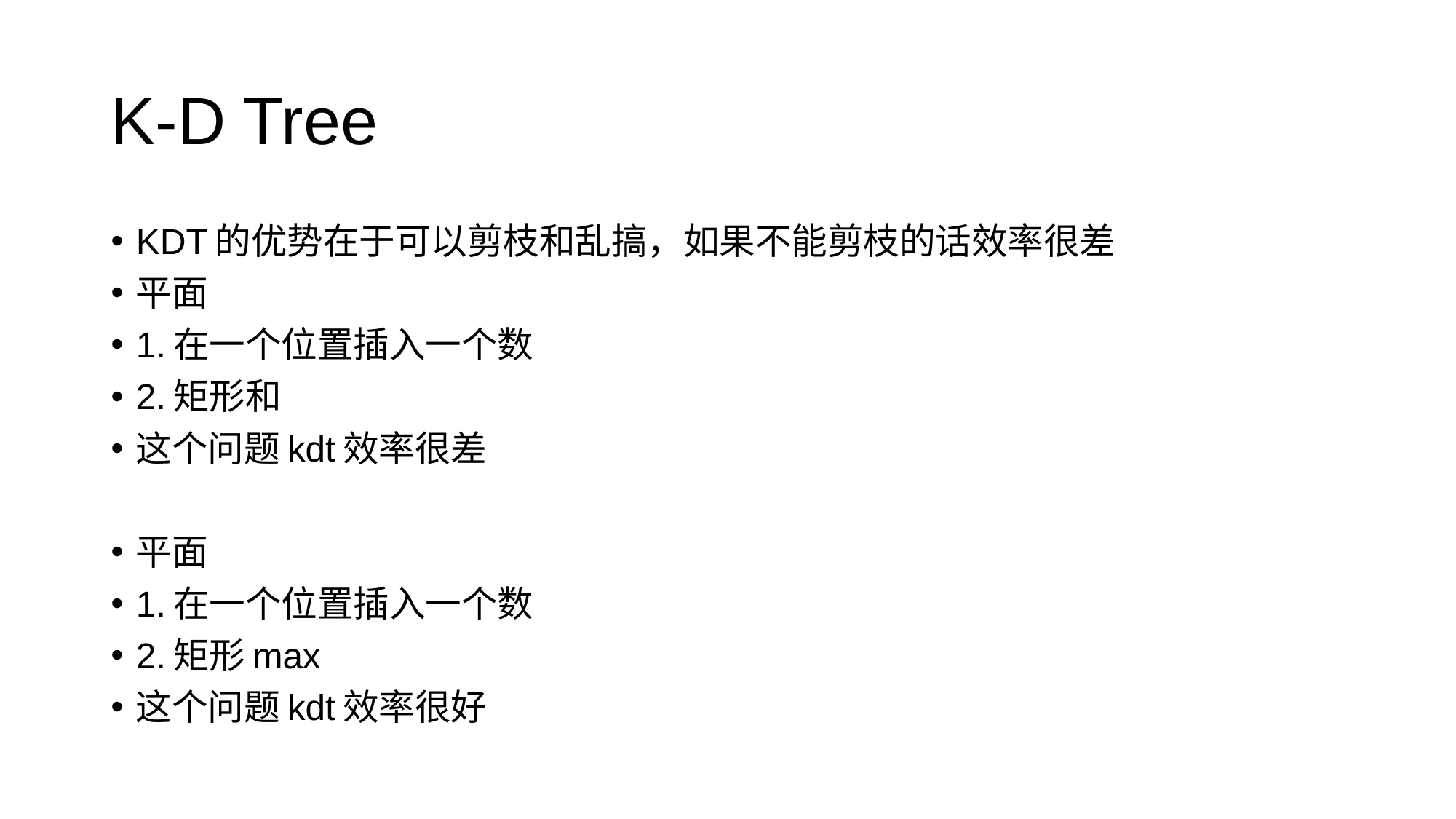

# K-D Tree
KDT的优势在于可以剪枝和乱搞，如果不能剪枝的话效率很差
平面
1.在一个位置插入一个数
2.矩形和
这个问题kdt效率很差

平面
1.在一个位置插入一个数
2.矩形max
这个问题kdt效率很好